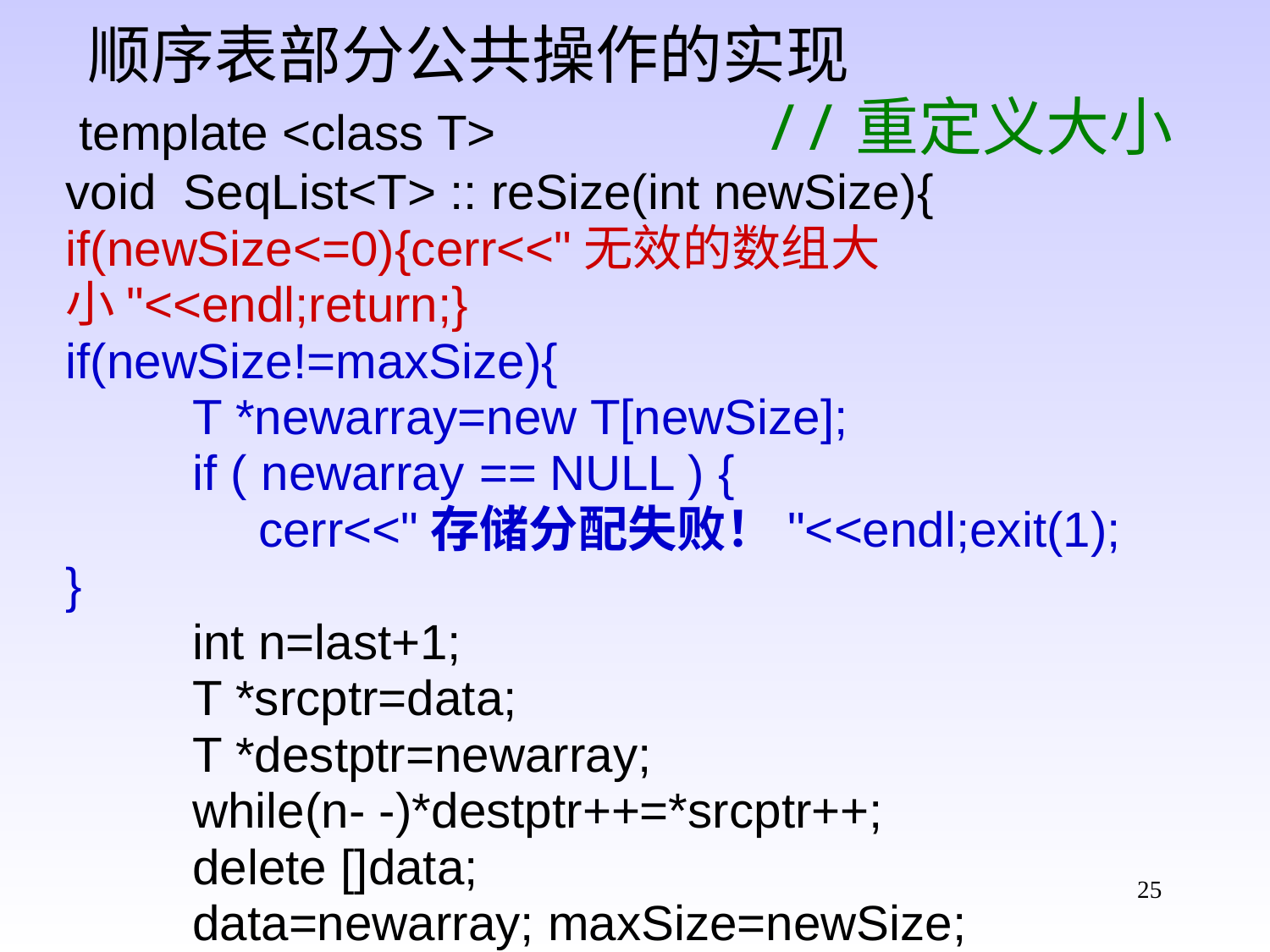

顺序表部分公共操作的实现
 template <class T>	     //重定义大小
void  SeqList<T> :: reSize(int newSize){
if(newSize<=0){cerr<<"无效的数组大小"<<endl;return;}
if(newSize!=maxSize){
	T *newarray=new T[newSize];
	if ( newarray == NULL ) {
              cerr<<"存储分配失败！"<<endl;exit(1);          }
	int n=last+1;
	T *srcptr=data;
	T *destptr=newarray;
	while(n- -)*destptr++=*srcptr++;
	delete []data;
	data=newarray; maxSize=newSize;
	}
}
25